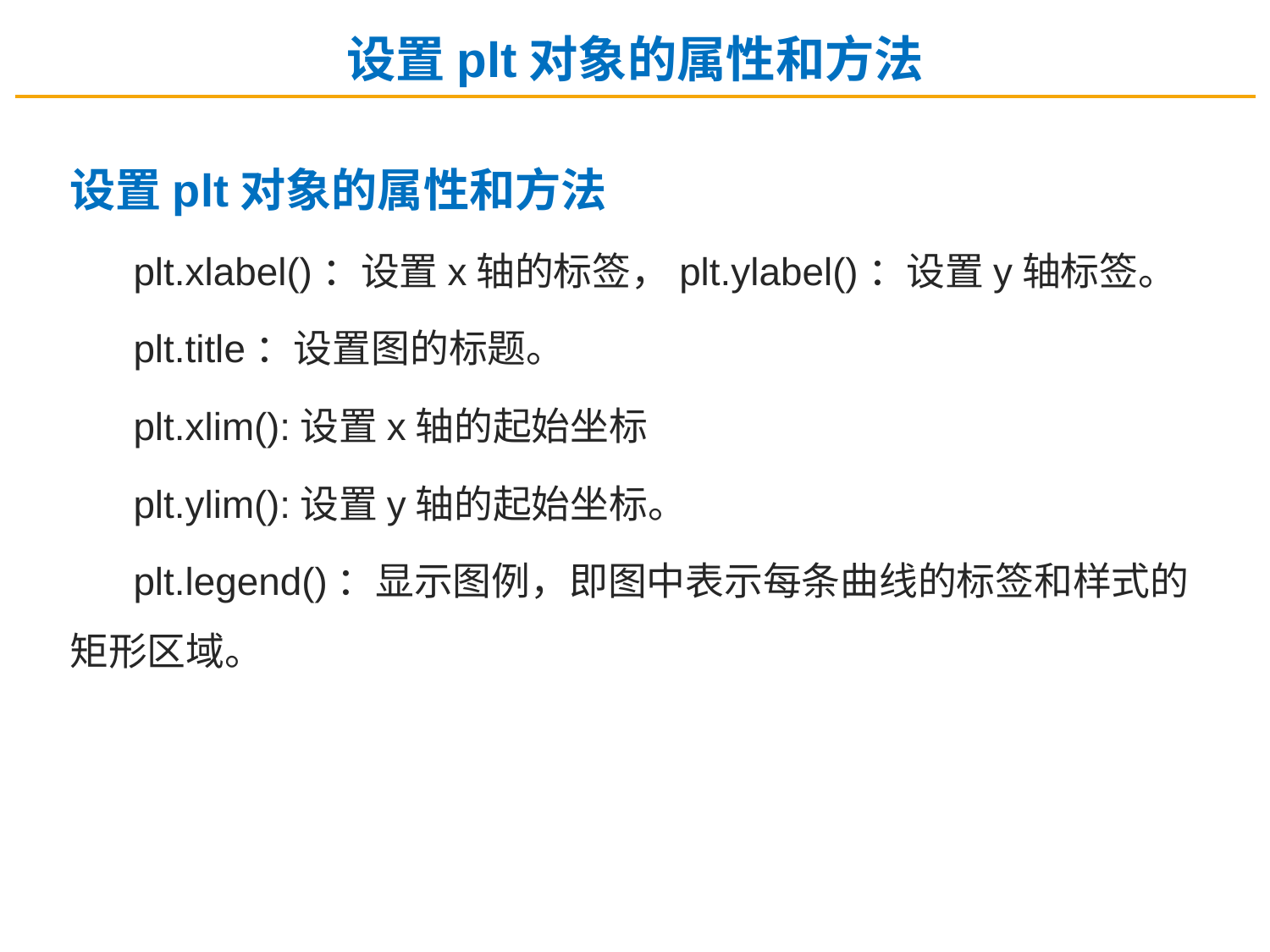

设置plt对象的属性和方法
设置plt对象的属性和方法
plt.xlabel()：设置x轴的标签，plt.ylabel()：设置y轴标签。
plt.title：设置图的标题。
plt.xlim():设置x轴的起始坐标
plt.ylim():设置y轴的起始坐标。
plt.legend()：显示图例，即图中表示每条曲线的标签和样式的矩形区域。